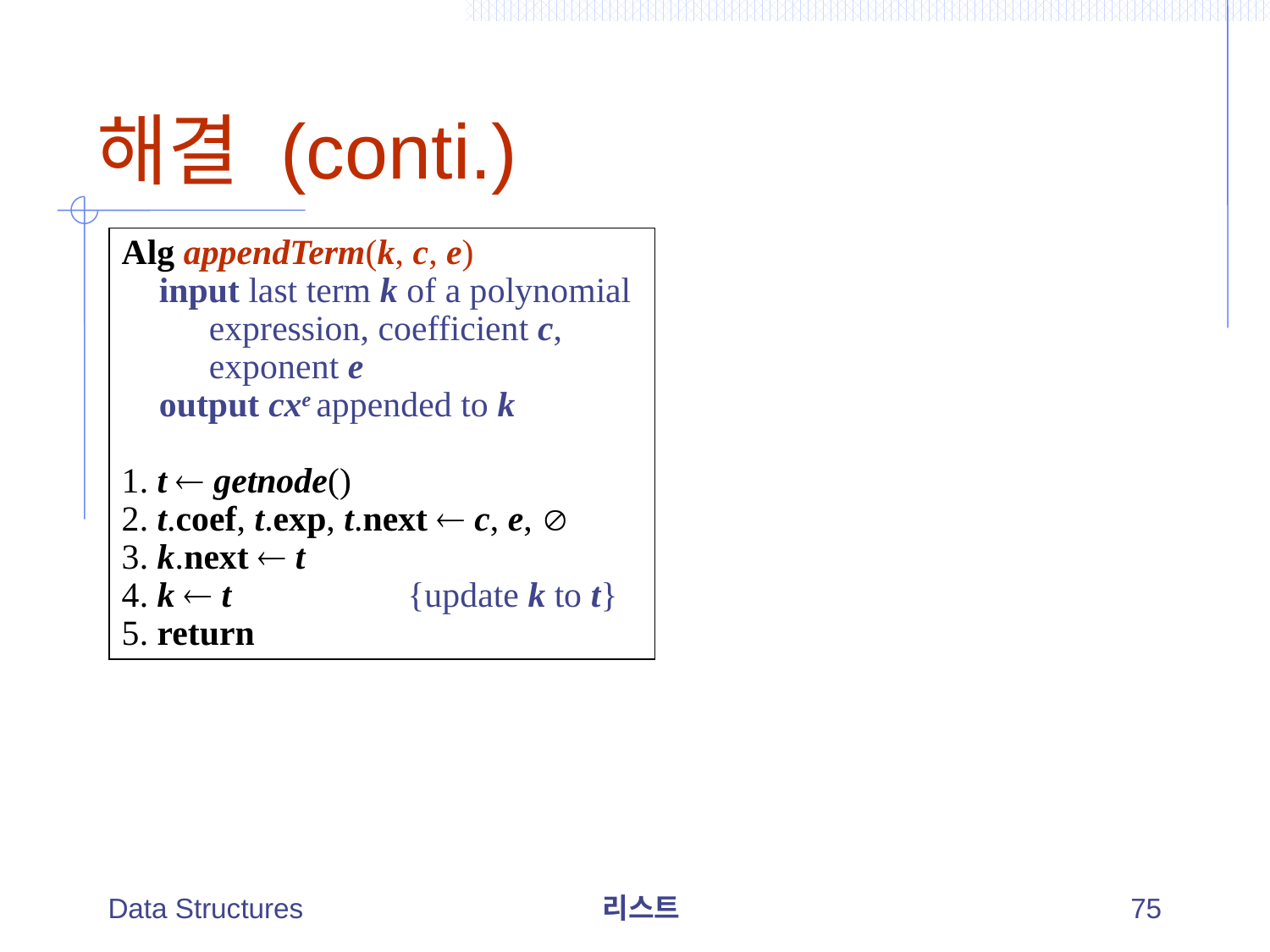

해결 (conti.)
Alg appendTerm(k, c, e)
	input last term k of a polynomial 		expression, coefficient c, 			exponent e
	output cxe appended to k

1. t ← getnode()
2. t.coef, t.exp, t.next ← c, e, ∅
3. k.next ← t
4. k ← t				{update k to t}
5. return
Data Structures
리스트
75